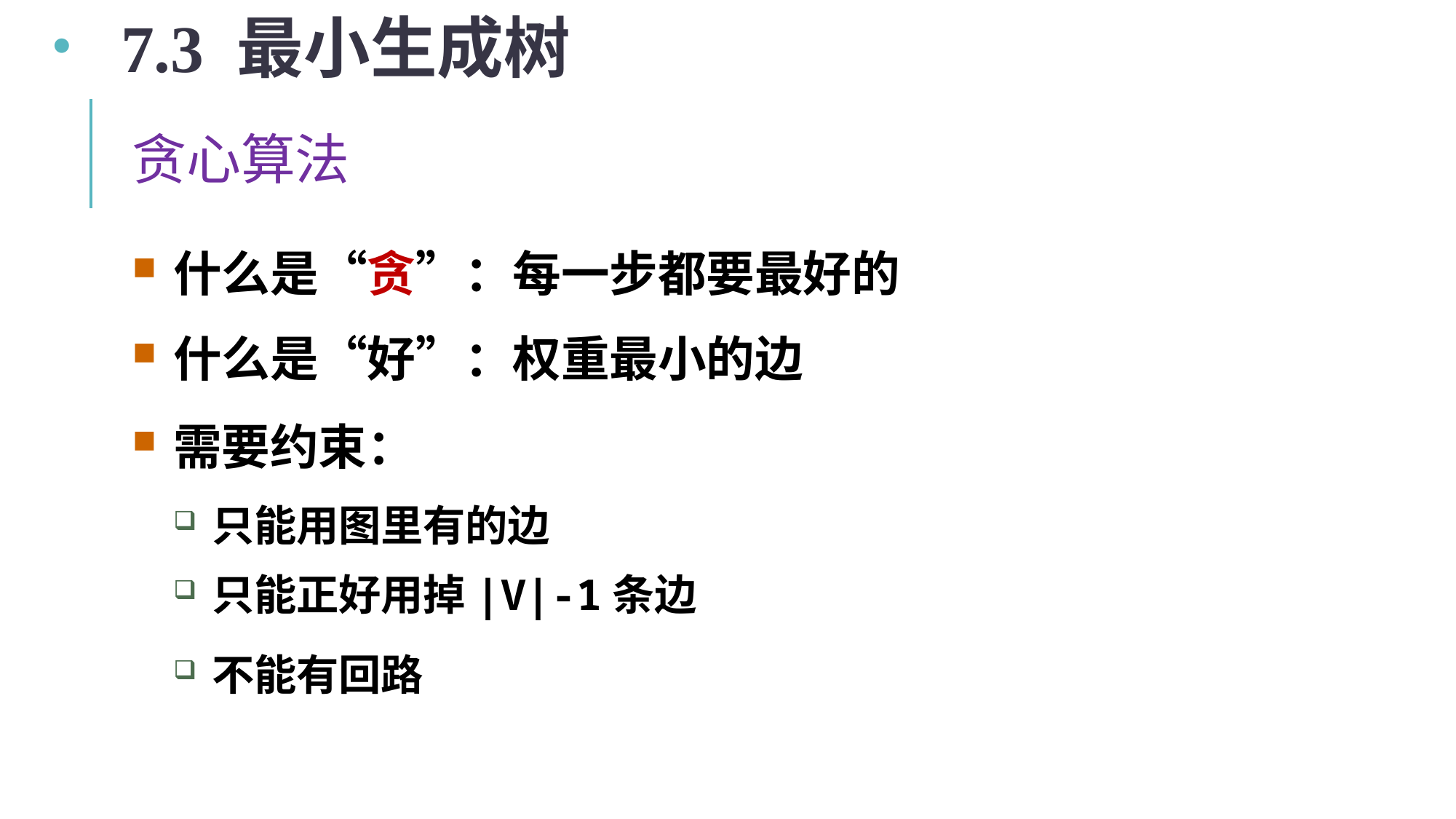

7.3 最小生成树
贪心算法
什么是“贪”：每一步都要最好的
什么是“好”：权重最小的边
需要约束：
只能用图里有的边
只能正好用掉|V|-1条边
不能有回路